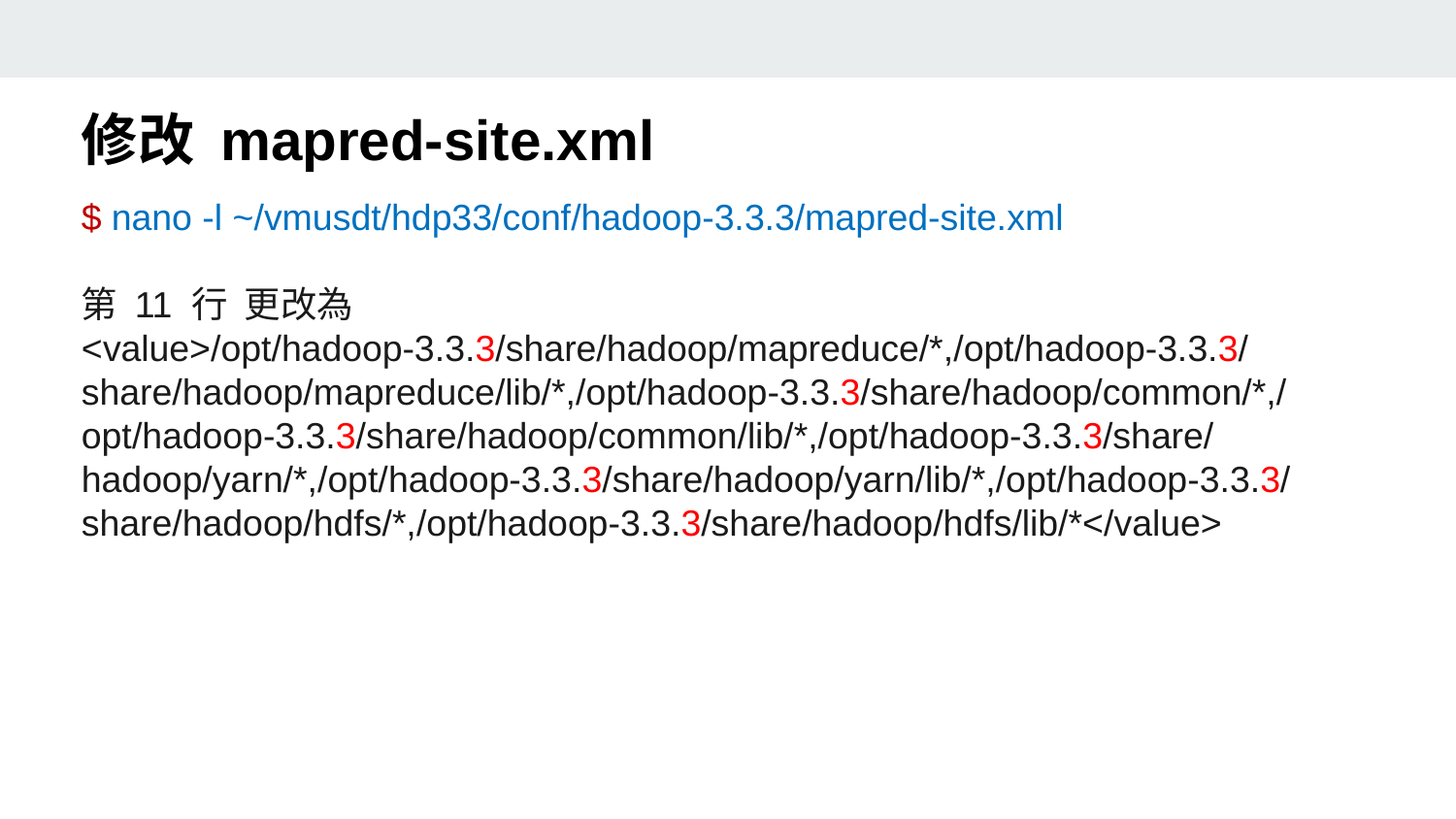

修改 mapred-site.xml
$ nano -l ~/vmusdt/hdp33/conf/hadoop-3.3.3/mapred-site.xml

第 11 行  更改為
<value>/opt/hadoop-3.3.3/share/hadoop/mapreduce/*,/opt/hadoop-3.3.3/share/hadoop/mapreduce/lib/*,/opt/hadoop-3.3.3/share/hadoop/common/*,/opt/hadoop-3.3.3/share/hadoop/common/lib/*,/opt/hadoop-3.3.3/share/hadoop/yarn/*,/opt/hadoop-3.3.3/share/hadoop/yarn/lib/*,/opt/hadoop-3.3.3/share/hadoop/hdfs/*,/opt/hadoop-3.3.3/share/hadoop/hdfs/lib/*</value>